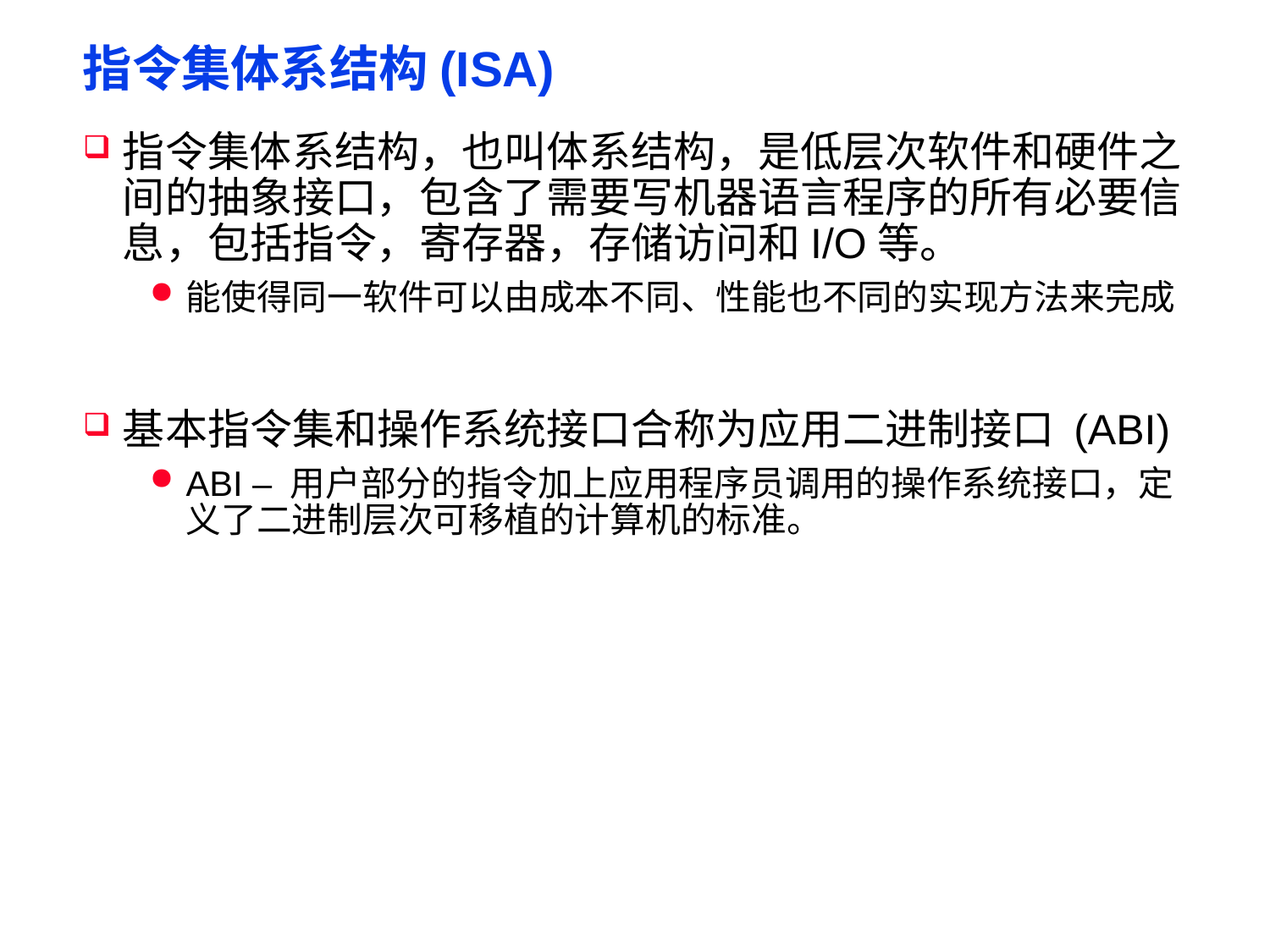

# 指令集体系结构(ISA)
指令集体系结构，也叫体系结构，是低层次软件和硬件之间的抽象接口，包含了需要写机器语言程序的所有必要信息，包括指令，寄存器，存储访问和I/O等。
能使得同一软件可以由成本不同、性能也不同的实现方法来完成

基本指令集和操作系统接口合称为应用二进制接口 (ABI)
ABI – 用户部分的指令加上应用程序员调用的操作系统接口，定义了二进制层次可移植的计算机的标准。